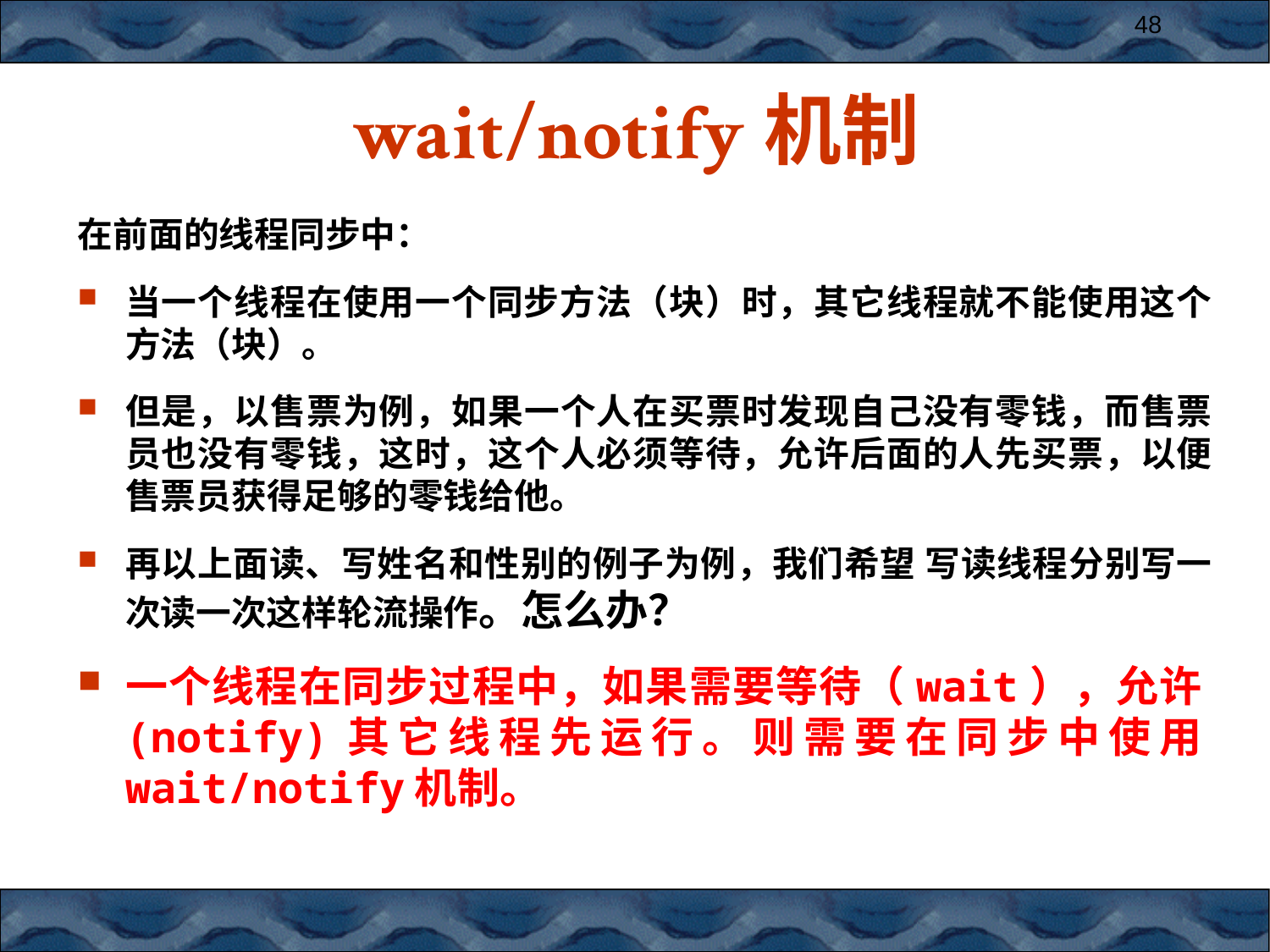

48
# wait/notify机制
在前面的线程同步中：
当一个线程在使用一个同步方法（块）时，其它线程就不能使用这个方法（块）。
但是，以售票为例，如果一个人在买票时发现自己没有零钱，而售票员也没有零钱，这时，这个人必须等待，允许后面的人先买票，以便售票员获得足够的零钱给他。
再以上面读、写姓名和性别的例子为例，我们希望 写读线程分别写一次读一次这样轮流操作。怎么办？
一个线程在同步过程中，如果需要等待（wait），允许(notify)其它线程先运行。则需要在同步中使用wait/notify机制。